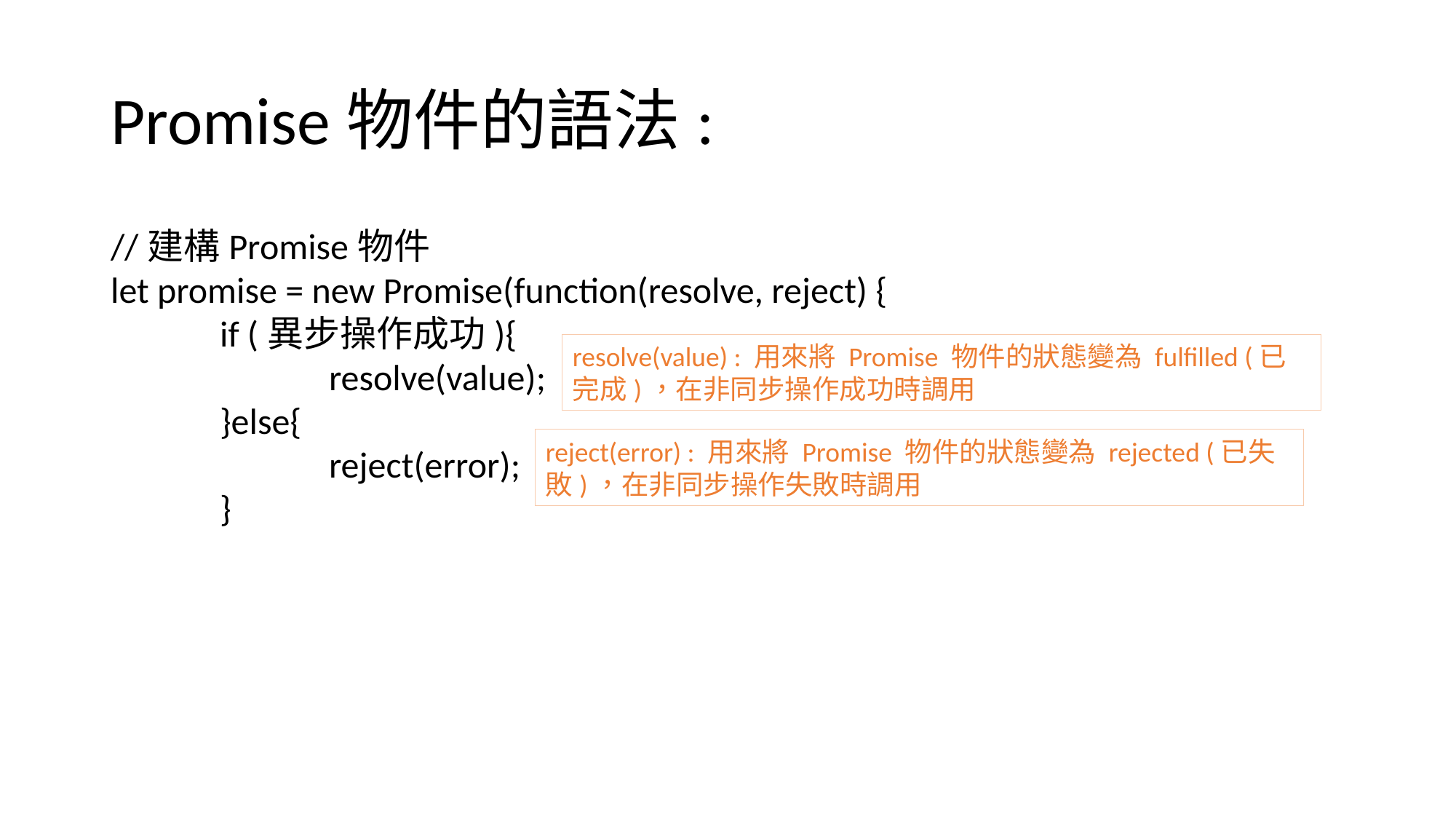

# Promise物件的語法:
//建構Promise物件
let promise = new Promise(function(resolve, reject) {
	if (異步操作成功){
		resolve(value);
	}else{
		reject(error);
	}
resolve(value) : 用來將 Promise 物件的狀態變為 fulfilled (已完成)，在非同步操作成功時調用
reject(error) : 用來將 Promise 物件的狀態變為 rejected (已失敗)，在非同步操作失敗時調用